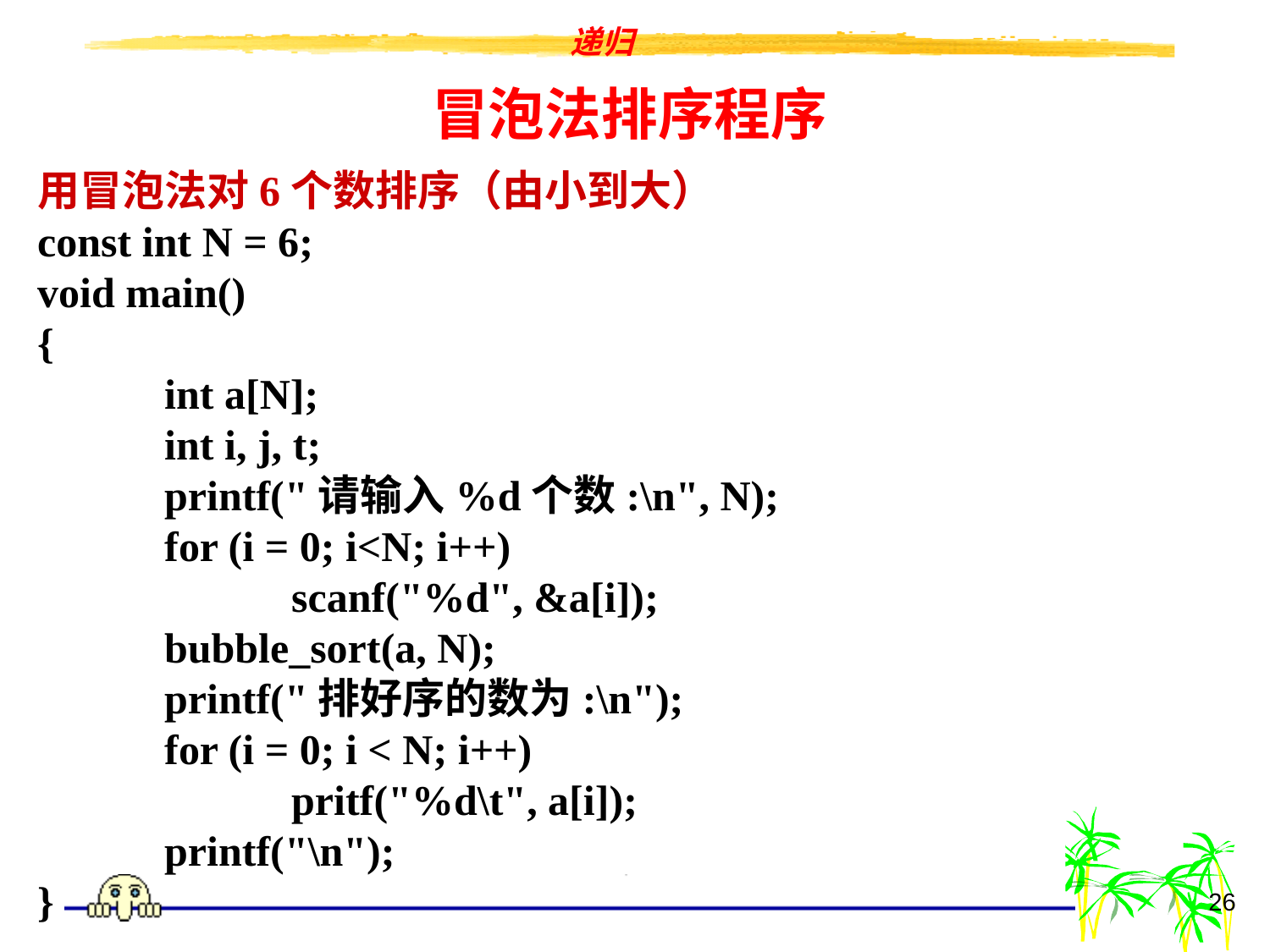

# 冒泡法排序程序
用冒泡法对6个数排序（由小到大）
const int N = 6;
void main()
{
	int a[N];
	int i, j, t;
	printf("请输入%d个数:\n", N);
	for (i = 0; i<N; i++)
		scanf("%d", &a[i]);
	bubble_sort(a, N);
	printf("排好序的数为:\n");
	for (i = 0; i < N; i++)
		pritf("%d\t", a[i]);
	printf("\n");
}
26